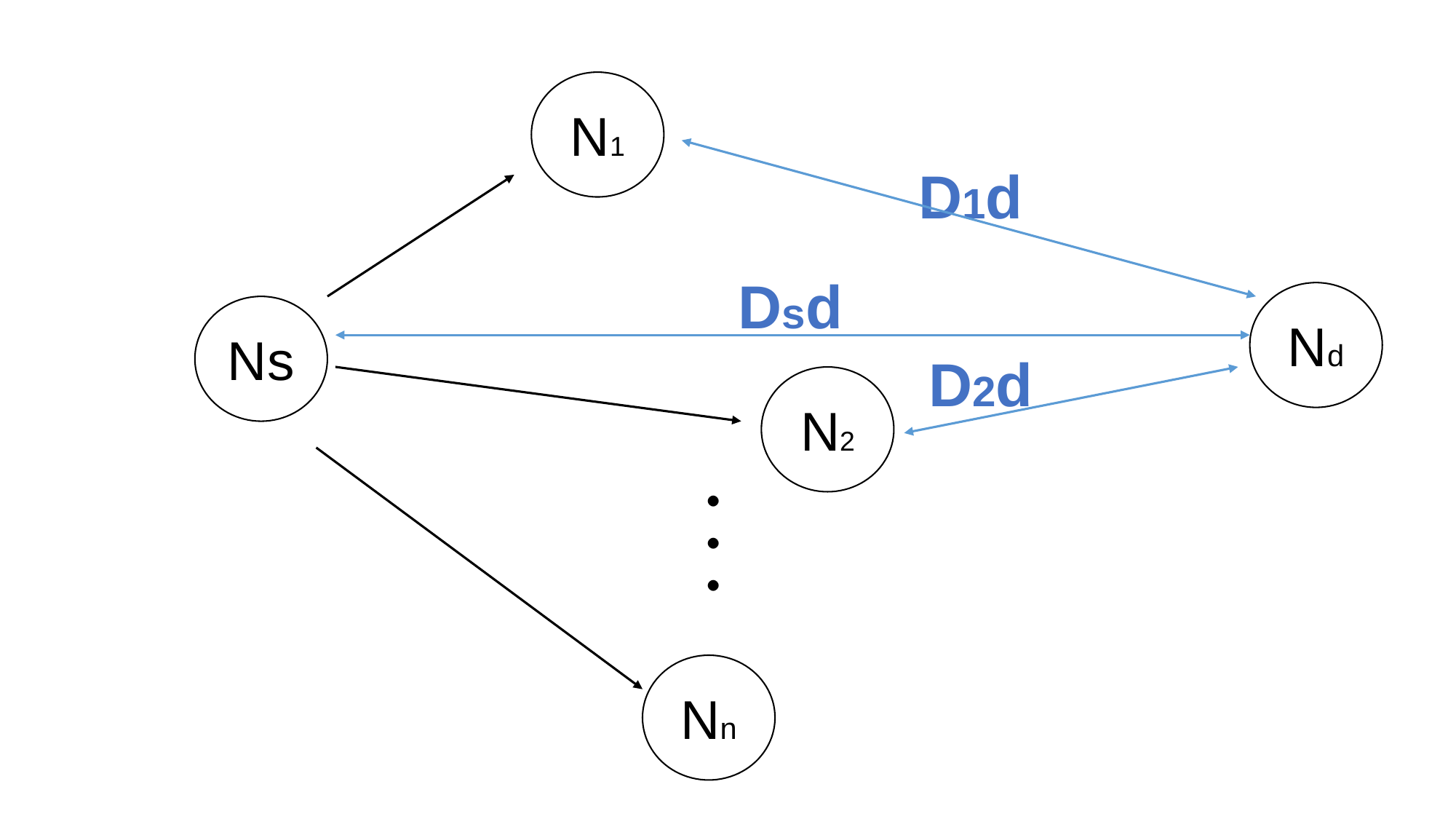

N1
D1d
Dsd
Nd
Ns
D2d
N2
・・・
Nn